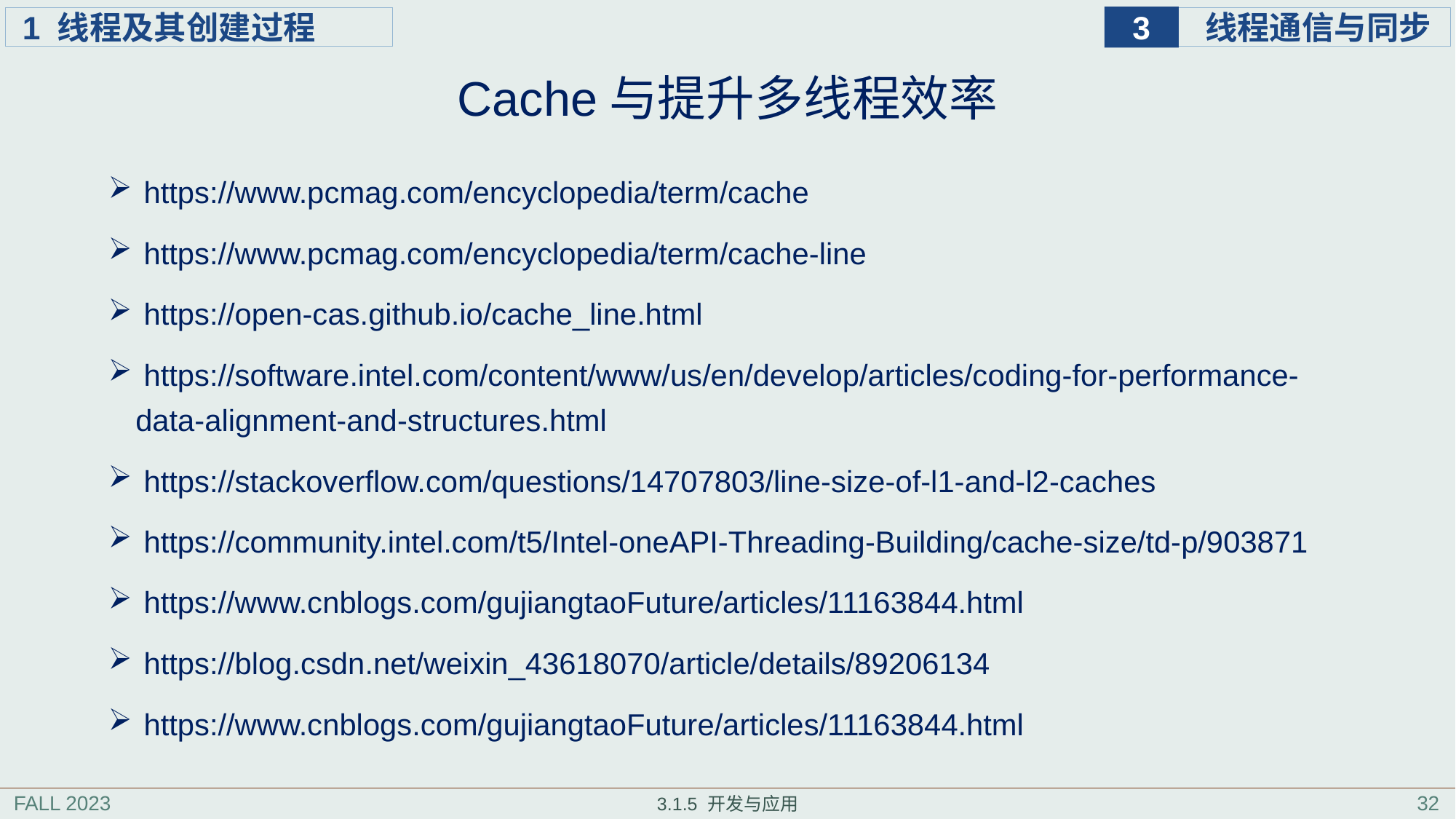

Cache与提升多线程效率
 https://www.pcmag.com/encyclopedia/term/cache
 https://www.pcmag.com/encyclopedia/term/cache-line
 https://open-cas.github.io/cache_line.html
 https://software.intel.com/content/www/us/en/develop/articles/coding-for-performance-data-alignment-and-structures.html
 https://stackoverflow.com/questions/14707803/line-size-of-l1-and-l2-caches
 https://community.intel.com/t5/Intel-oneAPI-Threading-Building/cache-size/td-p/903871
 https://www.cnblogs.com/gujiangtaoFuture/articles/11163844.html
 https://blog.csdn.net/weixin_43618070/article/details/89206134
 https://www.cnblogs.com/gujiangtaoFuture/articles/11163844.html
3.1.5 开发与应用